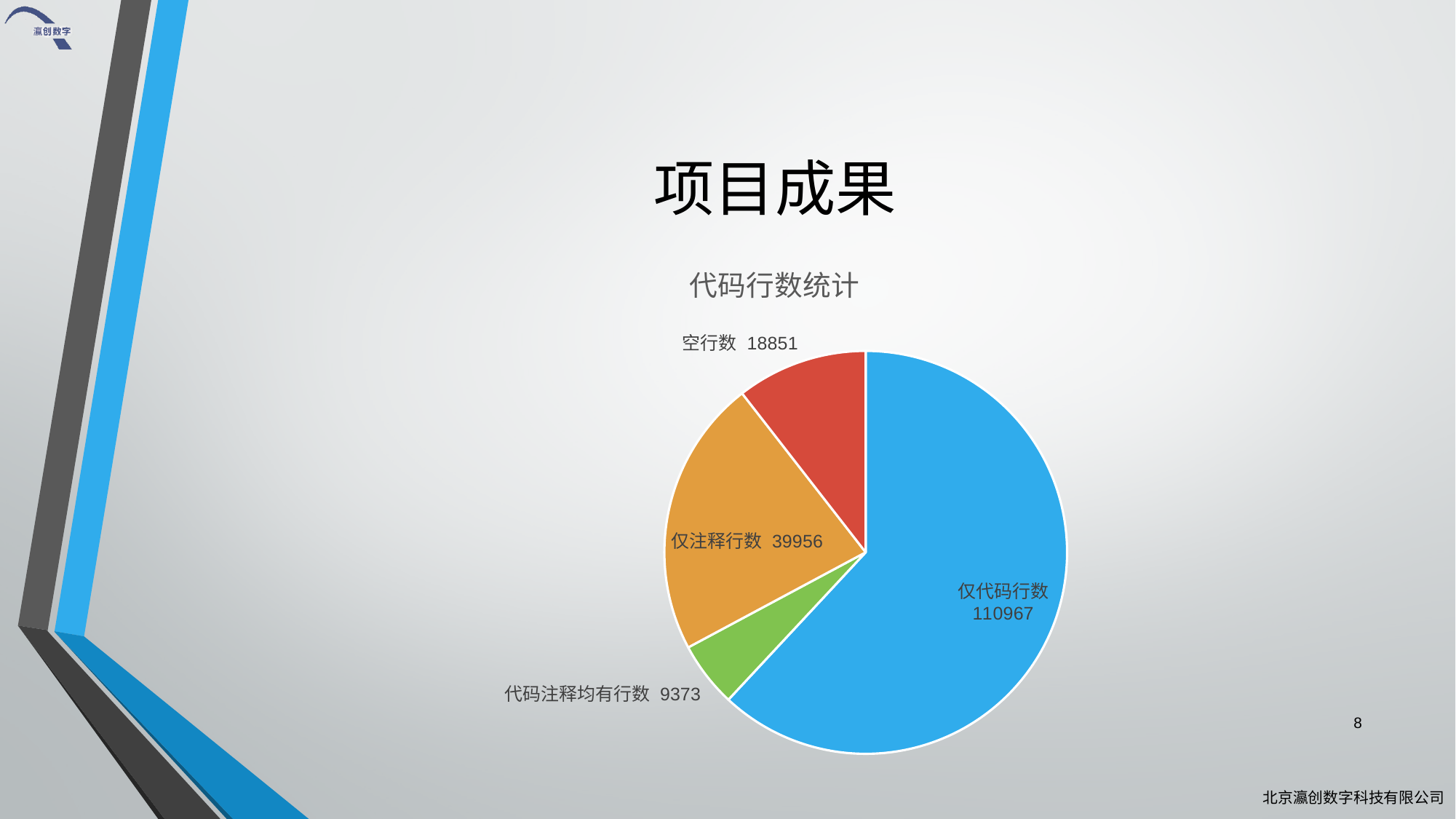

# 项目成果

### Chart:

| Category | 代码行数统计 |
|---|---|
| 仅代码行数 110967 | 110967.0 |
| 代码注释均有行数 9373 | 9373.0 |
| 仅注释行数 39956 | 39953.0 |
| 空行数 18851 | 18851.0 |
8